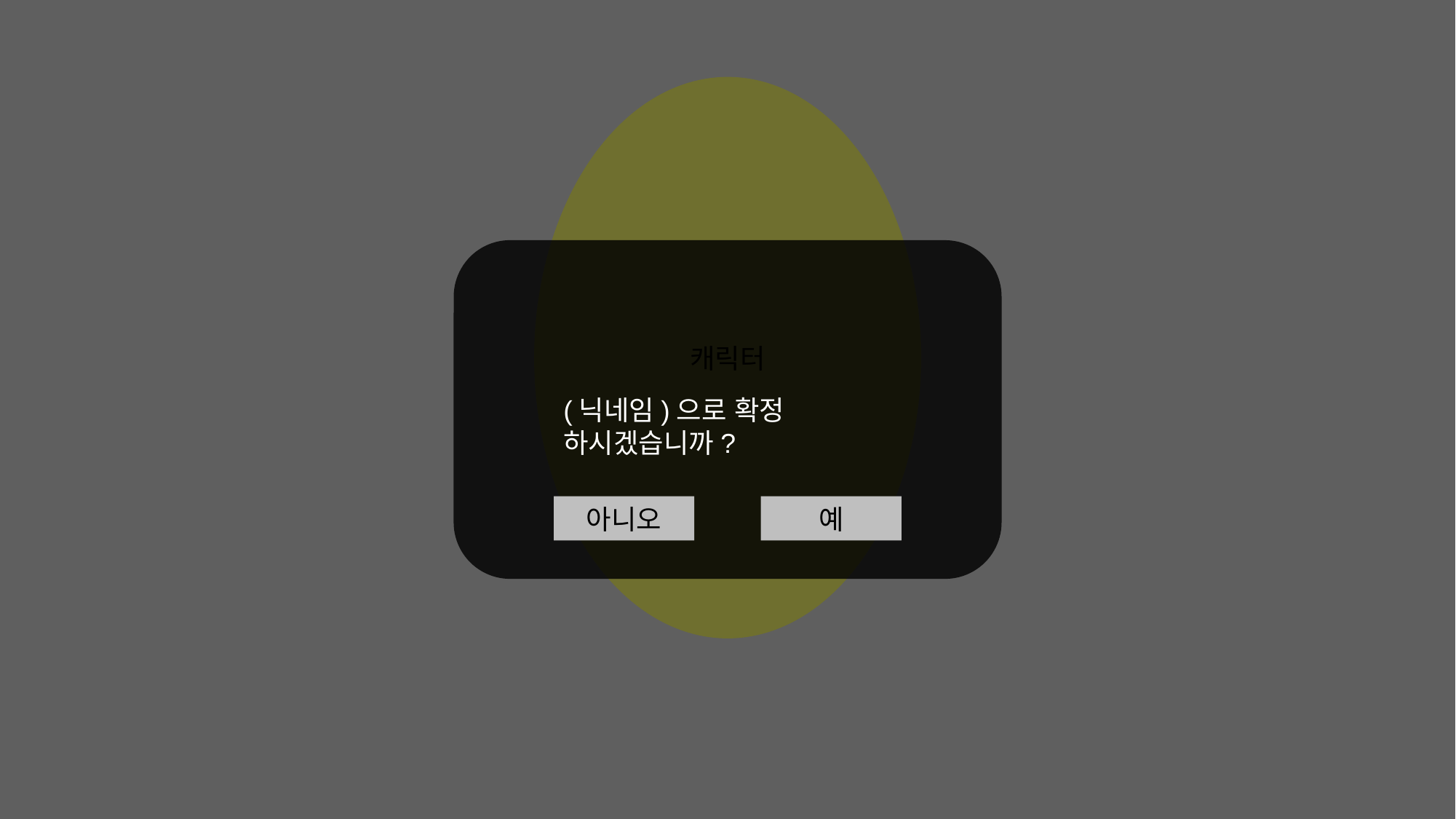

#
캐릭터

(닉네임)으로 확정 하시겠습니까?
아니오
예